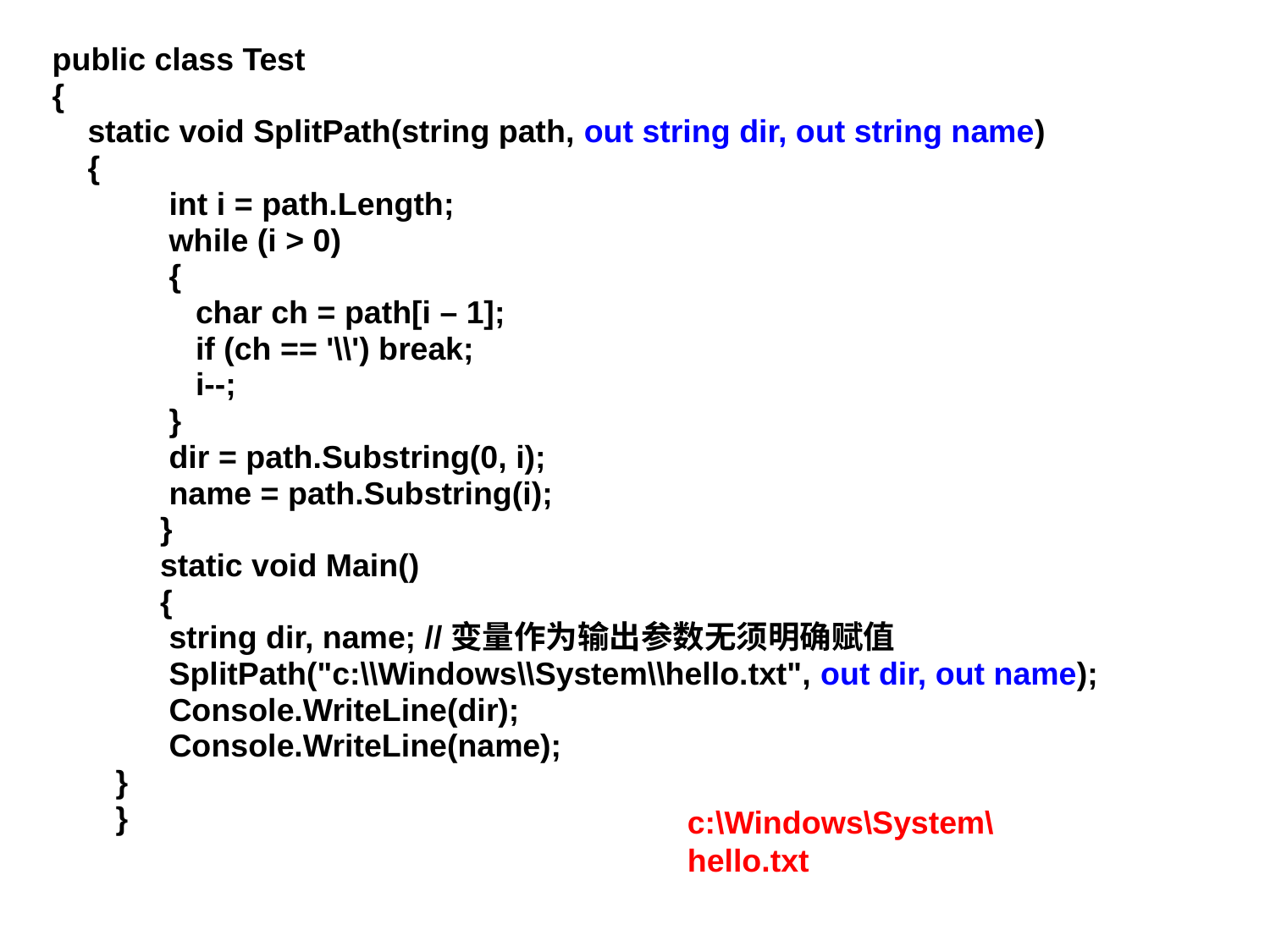

public class Test
{
    static void SplitPath(string path, out string dir, out string name)
    {
      int i = path.Length;
      while (i > 0)
      {
         char ch = path[i – 1];
         if (ch == '\\') break;
         i--;
      }
      dir = path.Substring(0, i);
      name = path.Substring(i);
     }
     static void Main()
     {
      string dir, name; //变量作为输出参数无须明确赋值
      SplitPath("c:\\Windows\\System\\hello.txt", out dir, out name);
      Console.WriteLine(dir);
      Console.WriteLine(name);
}
}

c:\Windows\System\
hello.txt